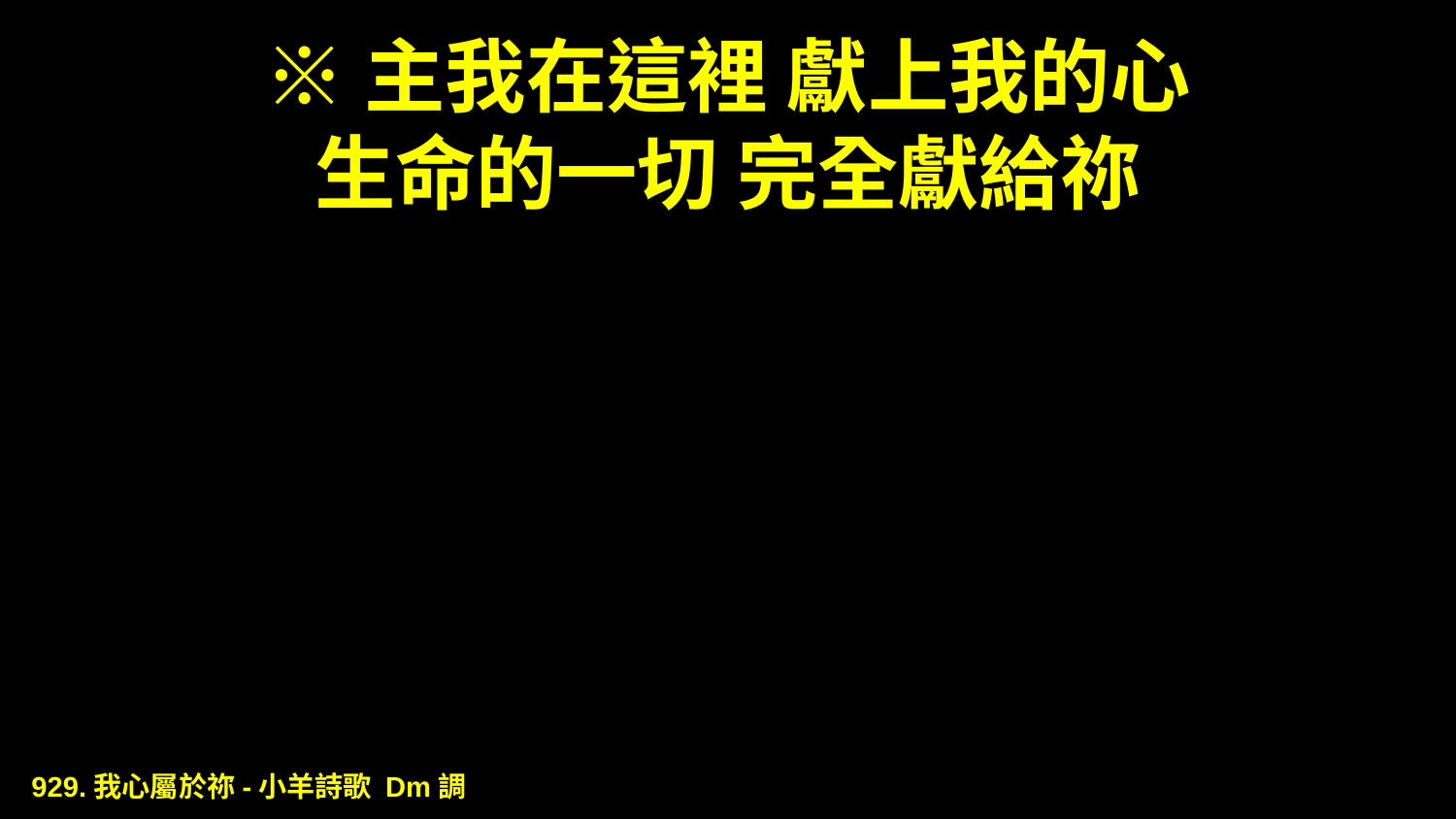

# ※主我在這裡 獻上我的心 生命的一切 完全獻給祢
929.我心屬於祢-小羊詩歌 Dm調